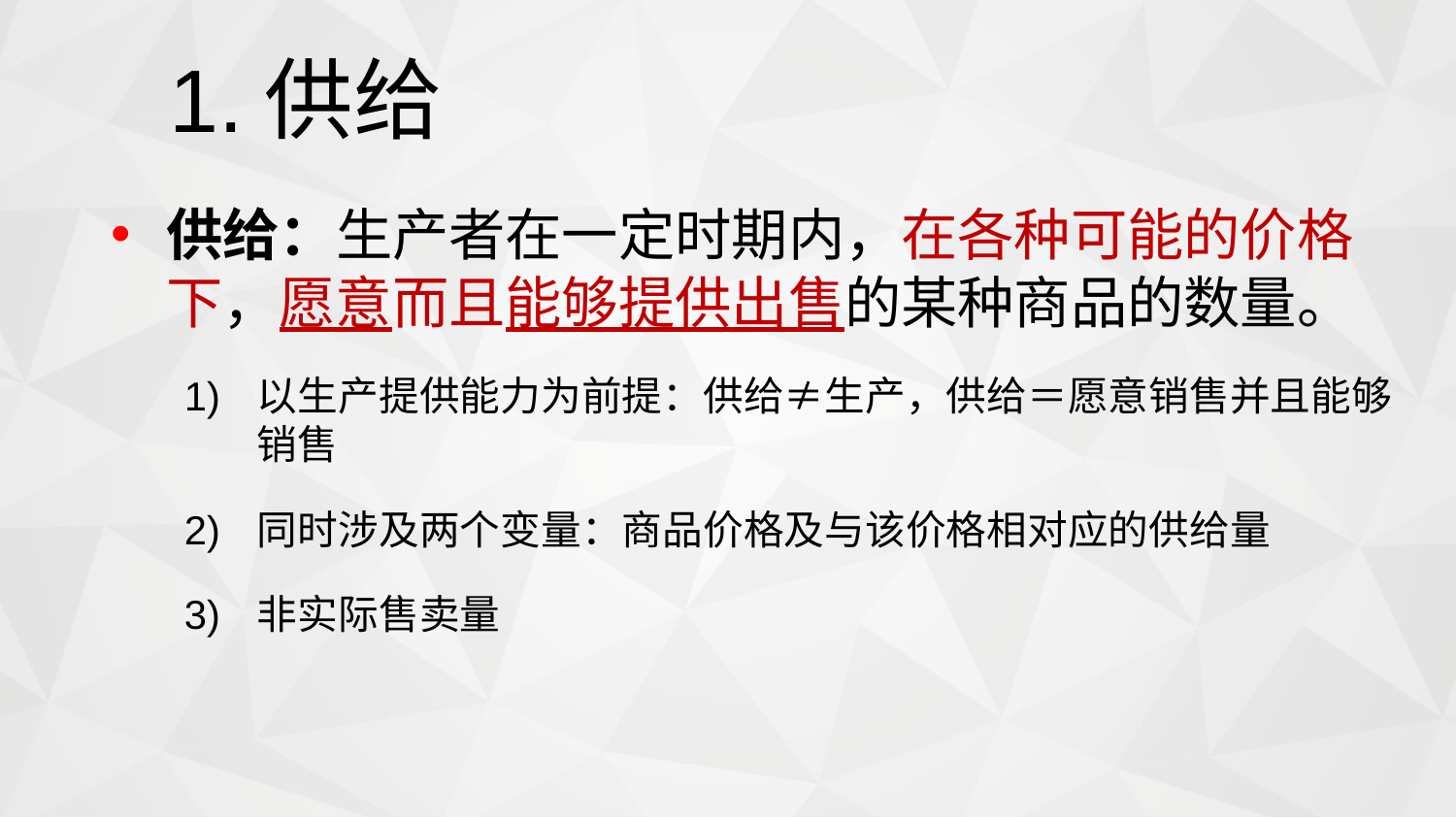

# 1.供给
供给：生产者在一定时期内，在各种可能的价格下，愿意而且能够提供出售的某种商品的数量。
以生产提供能力为前提：供给≠生产，供给＝愿意销售并且能够销售
同时涉及两个变量：商品价格及与该价格相对应的供给量
非实际售卖量

19